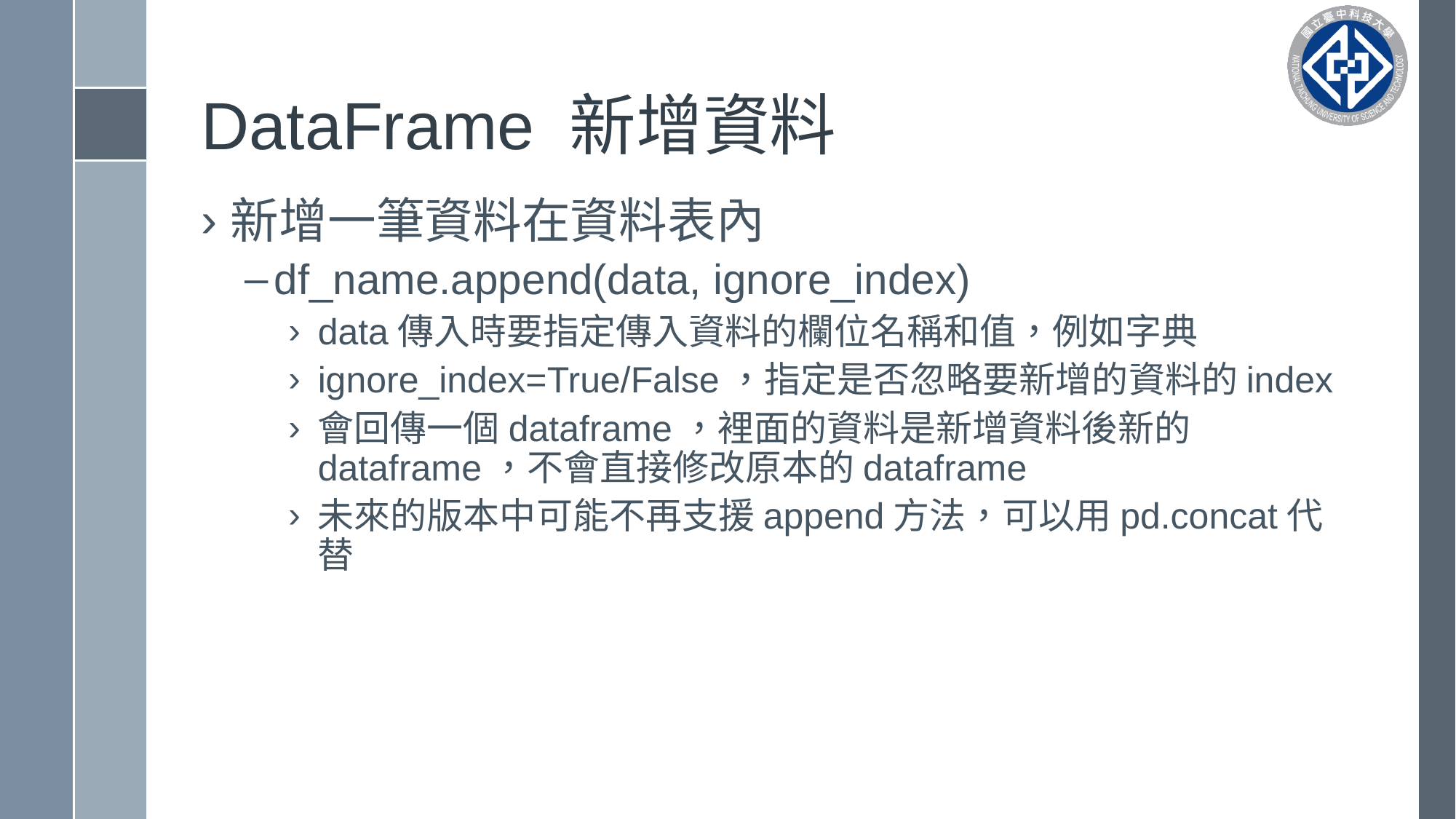

# DataFrame 新增資料
新增一筆資料在資料表內
df_name.append(data, ignore_index)
data傳入時要指定傳入資料的欄位名稱和值，例如字典
ignore_index=True/False，指定是否忽略要新增的資料的index
會回傳一個dataframe，裡面的資料是新增資料後新的dataframe，不會直接修改原本的dataframe
未來的版本中可能不再支援append方法，可以用pd.concat代替